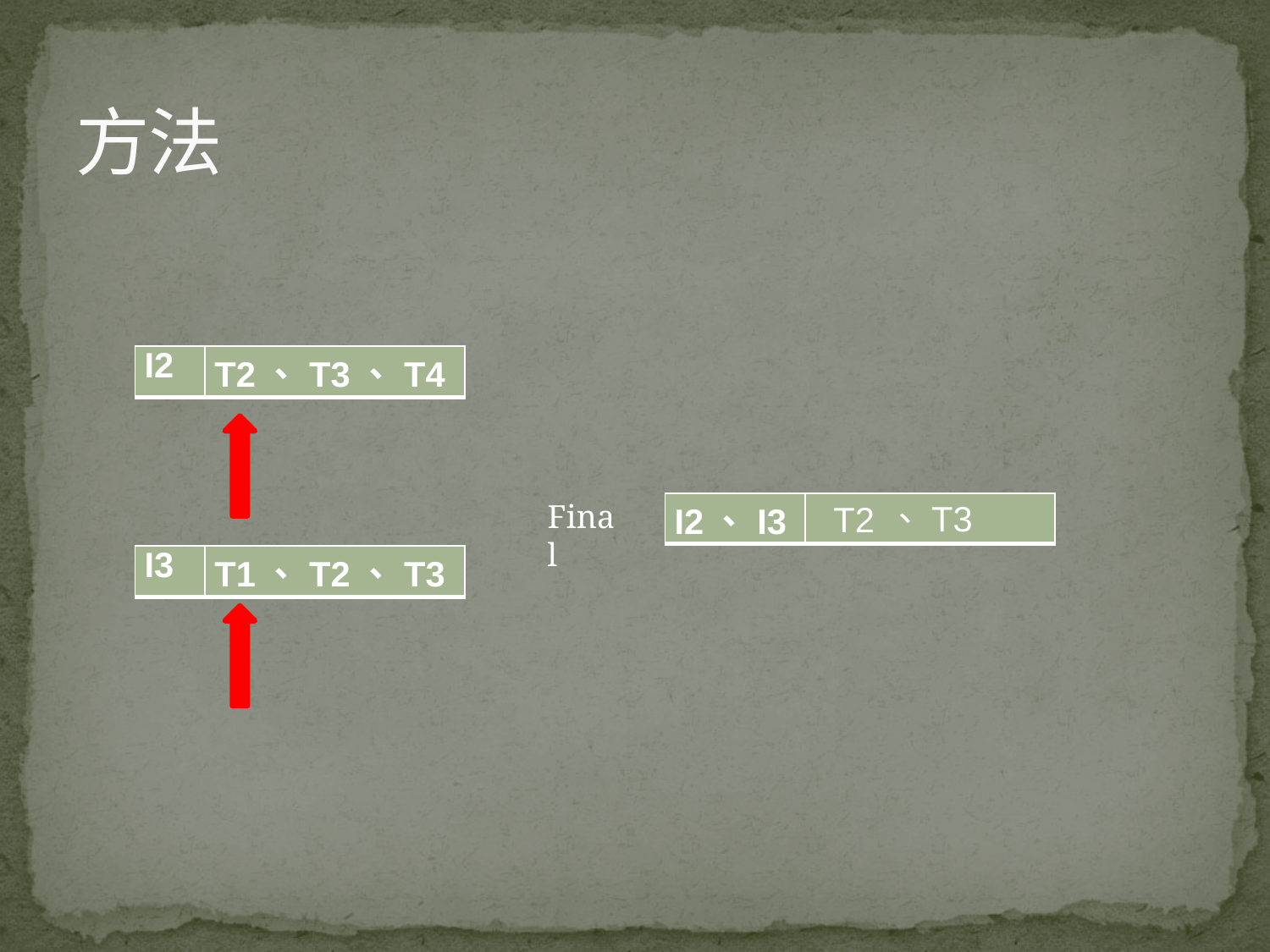

# 方法
| I2 | T2、T3、T4 |
| --- | --- |

、T3
Final
T2
| I2、I3 |  |
| --- | --- |
| I3 | T1、T2、T3 |
| --- | --- |